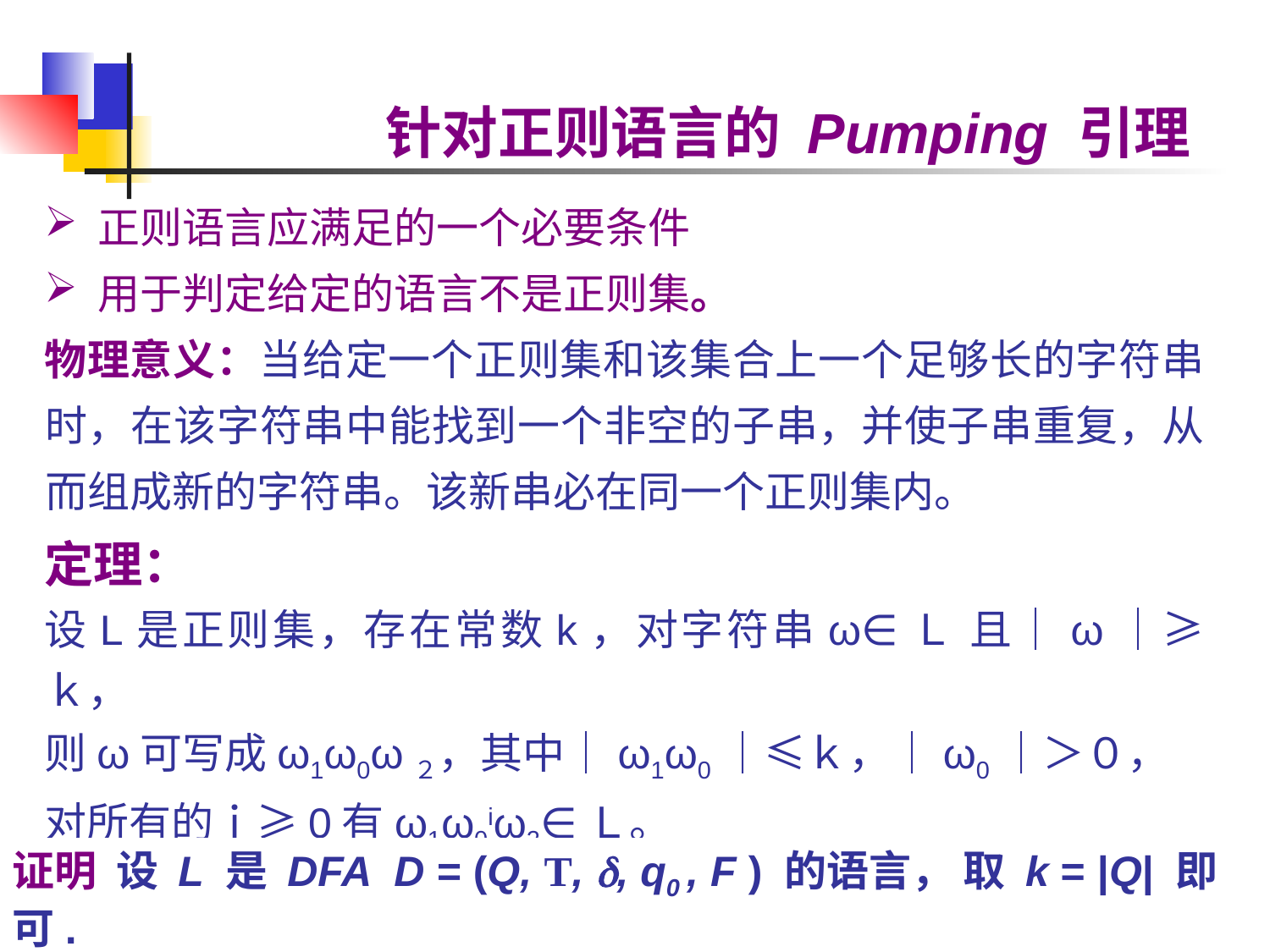

针对正则语言的 Pumping 引理
 正则语言应满足的一个必要条件
 用于判定给定的语言不是正则集。
物理意义：当给定一个正则集和该集合上一个足够长的字符串时，在该字符串中能找到一个非空的子串，并使子串重复，从而组成新的字符串。该新串必在同一个正则集内。
定理：
设L是正则集，存在常数k，对字符串ω∈Ｌ 且｜ω｜≥ｋ，
则ω可写成ω1ω0ω２，其中｜ω1ω0｜≤ｋ，｜ω0｜＞０，
对所有的ｉ≥0有ω1ω0iω2∈Ｌ。
证明  设 L 是 DFA  D = (Q, T, δ, q0 , F ) 的语言， 取 k = |Q| 即可.

School of Computer Science, BUPT
11